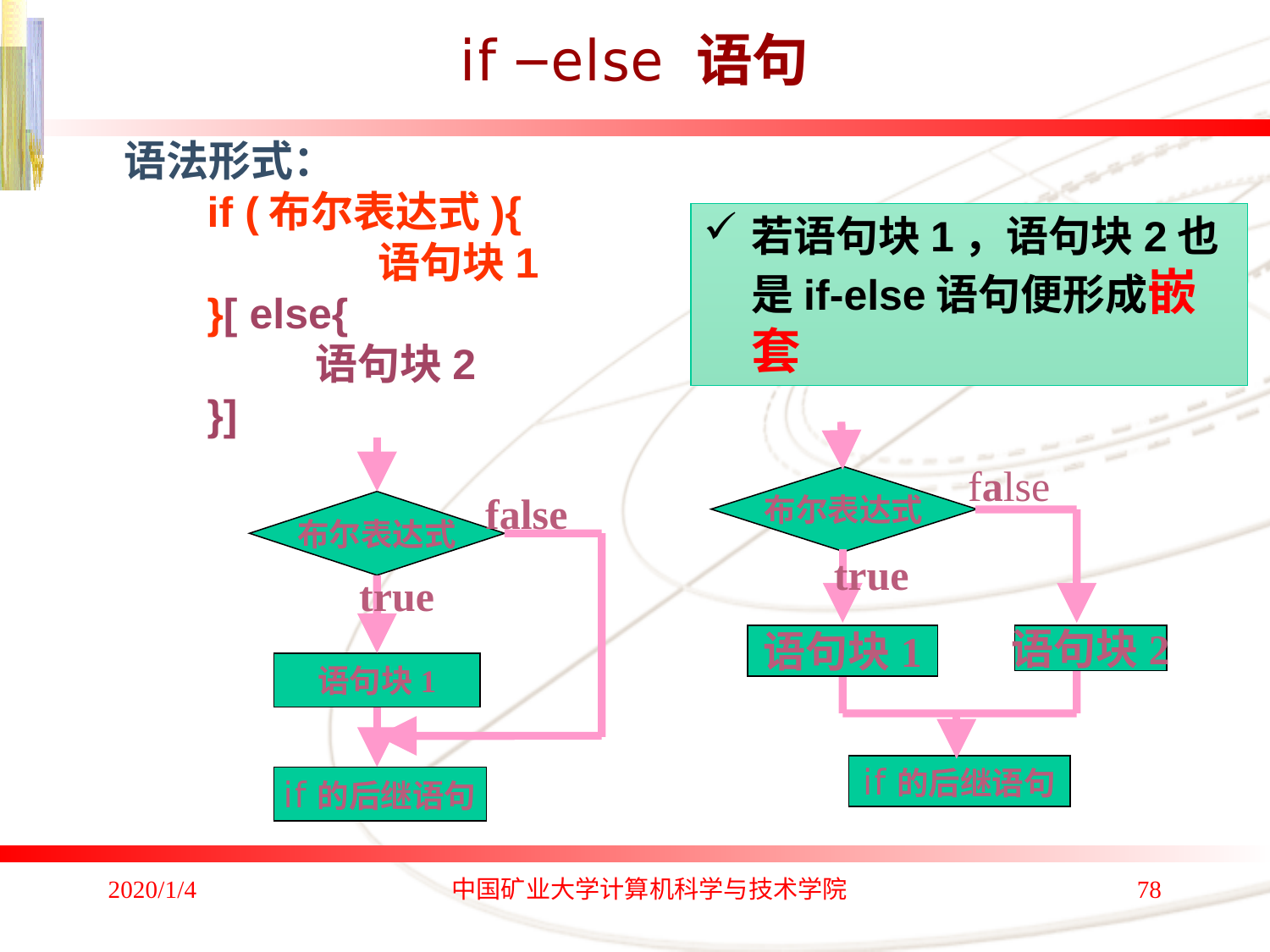

# if –else 语句
语法形式：
       if (布尔表达式){
		语句块1
       }[ else{
                   语句块2
       }]
若语句块1，语句块2也是if-else语句便形成嵌套

false
布尔表达式

true

语句块1
语句块2

if的后继语句

false
布尔表达式

true

语句块1

if的后继语句
2020/1/4
中国矿业大学计算机科学与技术学院
78